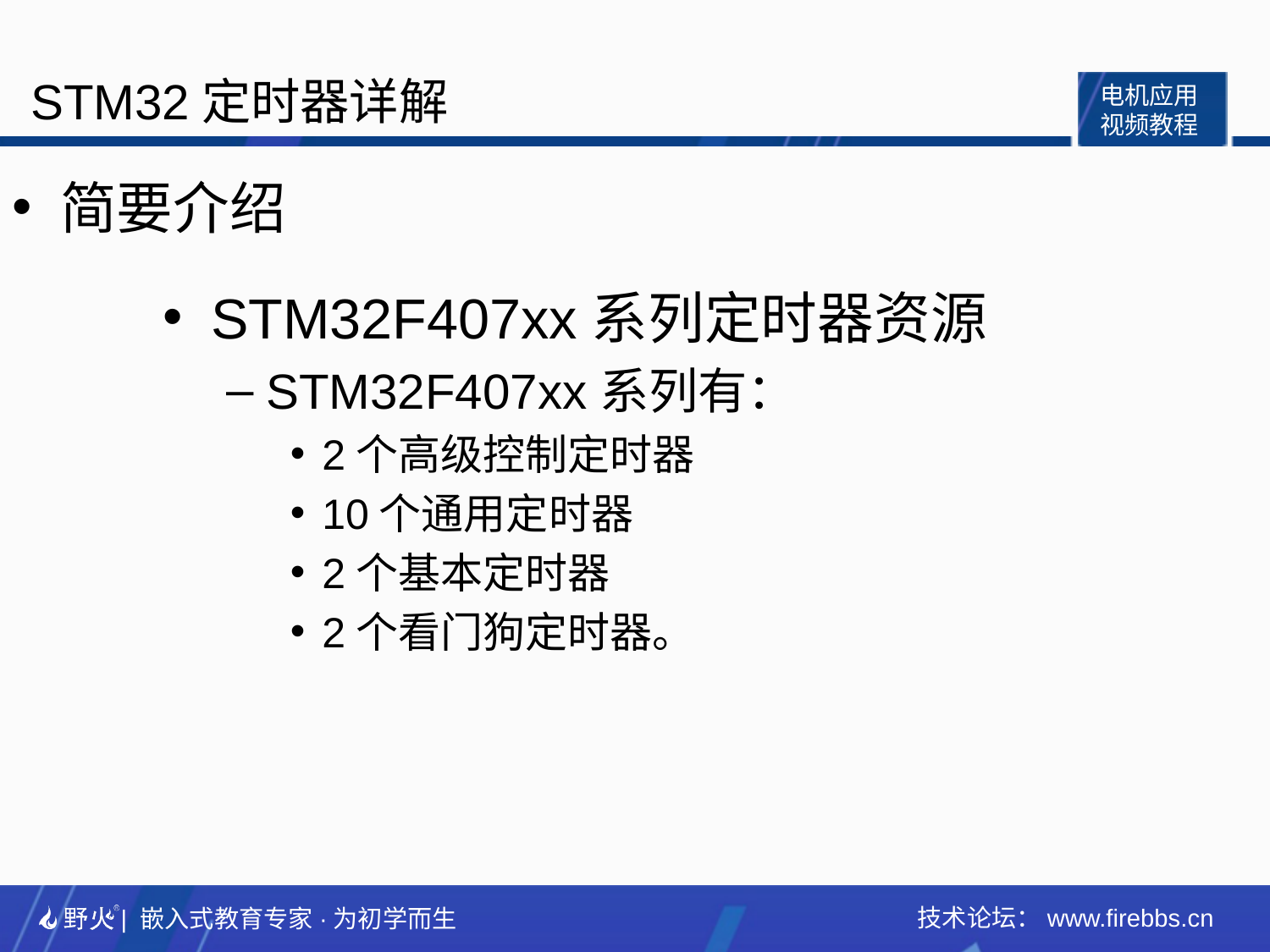

简要介绍
STM32F407xx系列定时器资源
STM32F407xx系列有：
2个高级控制定时器
10个通用定时器
2个基本定时器
2个看门狗定时器。